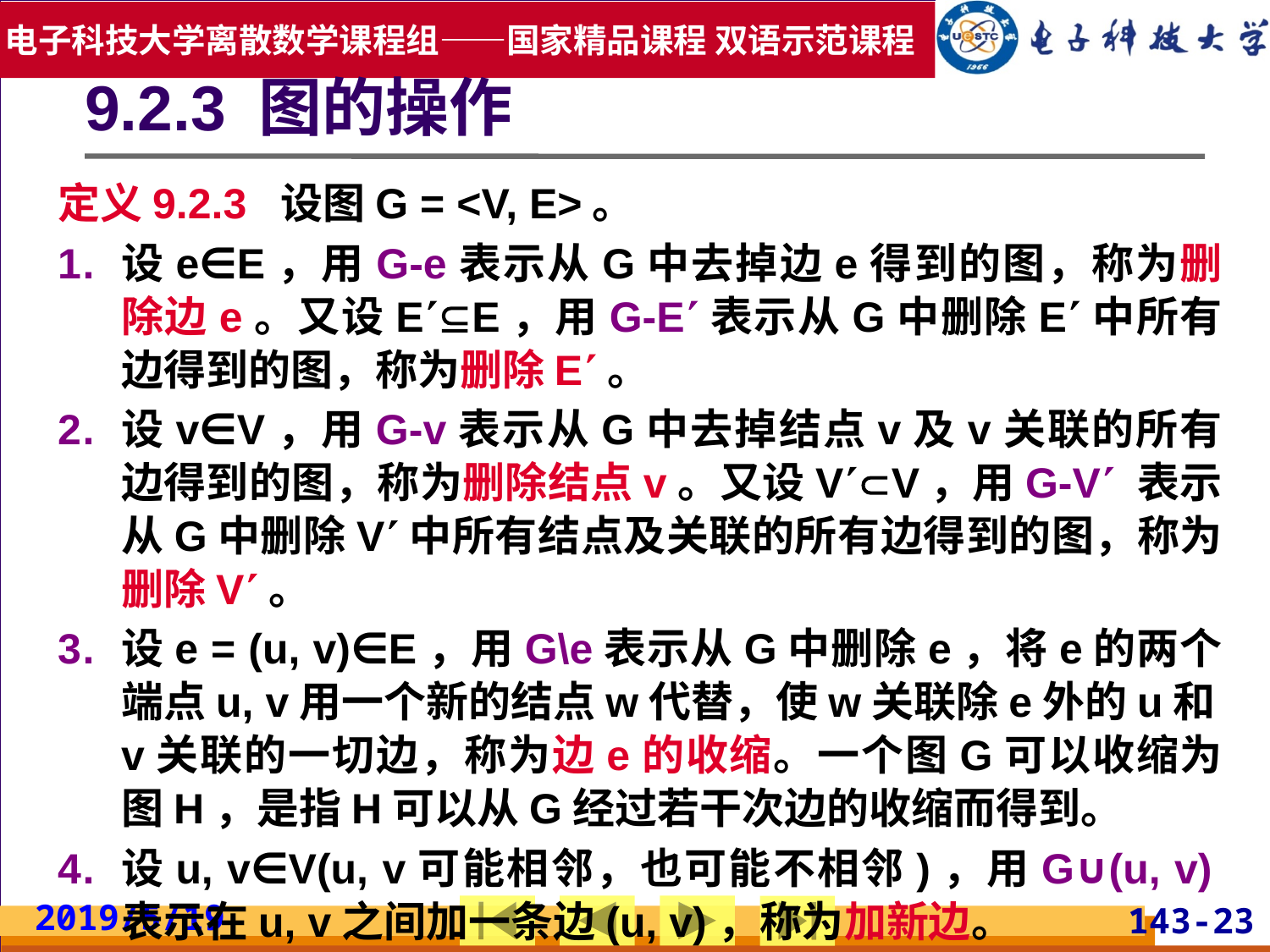

9.2.3 图的操作
定义9.2.3  设图G = <V, E>。
设e∈E，用G-e表示从G中去掉边e得到的图，称为删除边e。又设E′⊆E，用G-E′表示从G中删除E′中所有边得到的图，称为删除E′。
设v∈V，用G-v表示从G中去掉结点v及v关联的所有边得到的图，称为删除结点v。又设V′⊂V，用G-V′ 表示从G中删除V′中所有结点及关联的所有边得到的图，称为删除V′。
设e = (u, v)∈E，用G\e表示从G中删除e，将e的两个端点u, v用一个新的结点w代替，使w关联除e外的u和v关联的一切边，称为边e的收缩。一个图G可以收缩为图H，是指H可以从G经过若干次边的收缩而得到。
设u, v∈V(u, v可能相邻，也可能不相邻)，用G∪(u, v)表示在u, v之间加一条边(u, v)，称为加新边。
2019/5/19